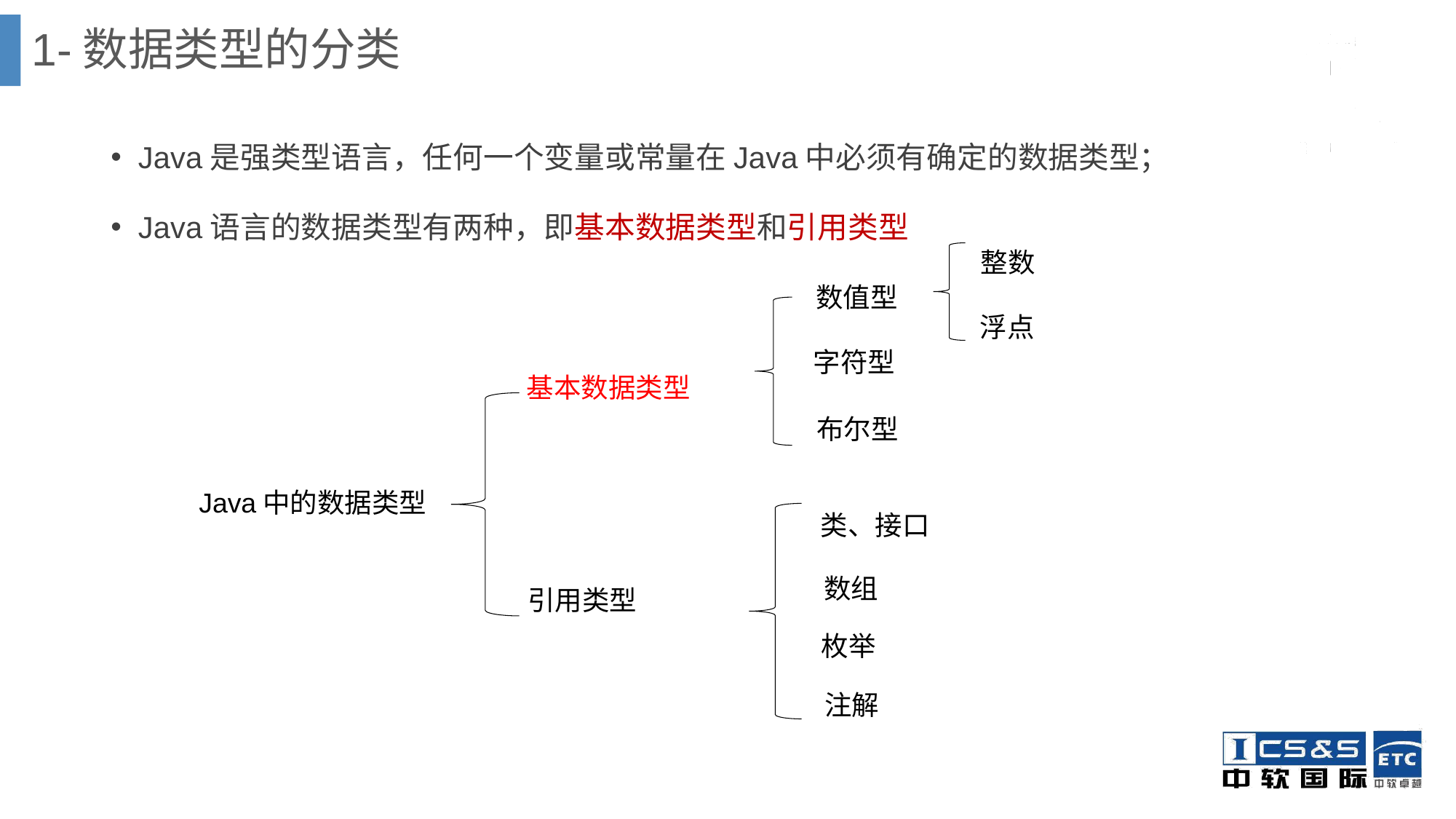

# 1-数据类型的分类
Java是强类型语言，任何一个变量或常量在Java中必须有确定的数据类型；
Java语言的数据类型有两种，即基本数据类型和引用类型
整数

数值型

浮点
字符型
基本数据类型

Java中的数据类型
布尔型
类、接口

数组
引用类型
枚举
注解